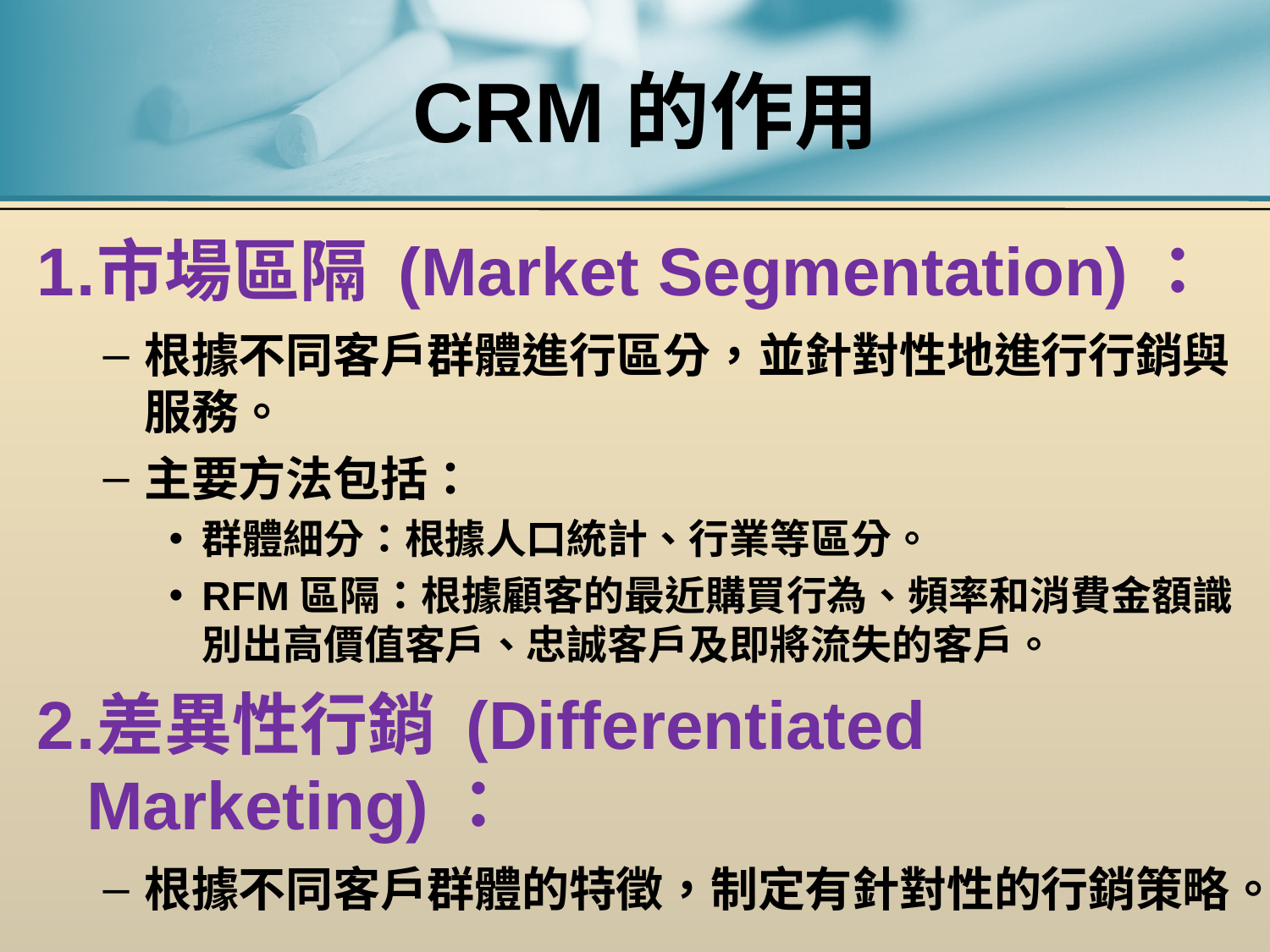

# CRM的作用
市場區隔 (Market Segmentation)：
根據不同客戶群體進行區分，並針對性地進行行銷與服務。
主要方法包括：
群體細分：根據人口統計、行業等區分。
RFM區隔：根據顧客的最近購買行為、頻率和消費金額識別出高價值客戶、忠誠客戶及即將流失的客戶。
差異性行銷 (Differentiated Marketing)：
根據不同客戶群體的特徵，制定有針對性的行銷策略。